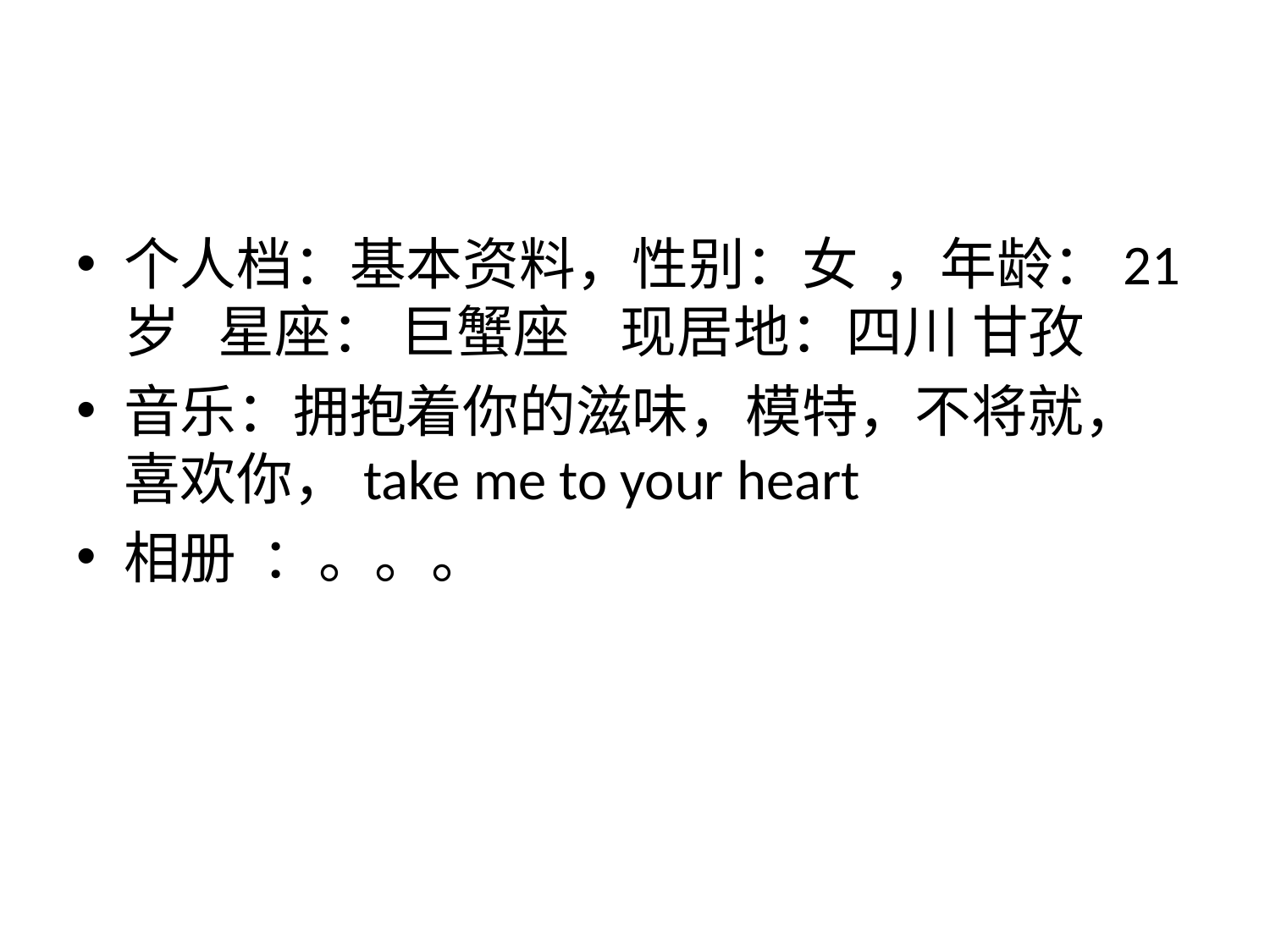

个人档：基本资料，性别：女  ，年龄：21 岁   星座： 巨蟹座    现居地：四川 甘孜
音乐：拥抱着你的滋味，模特，不将就，喜欢你，take me to your heart
相册  ：。。。